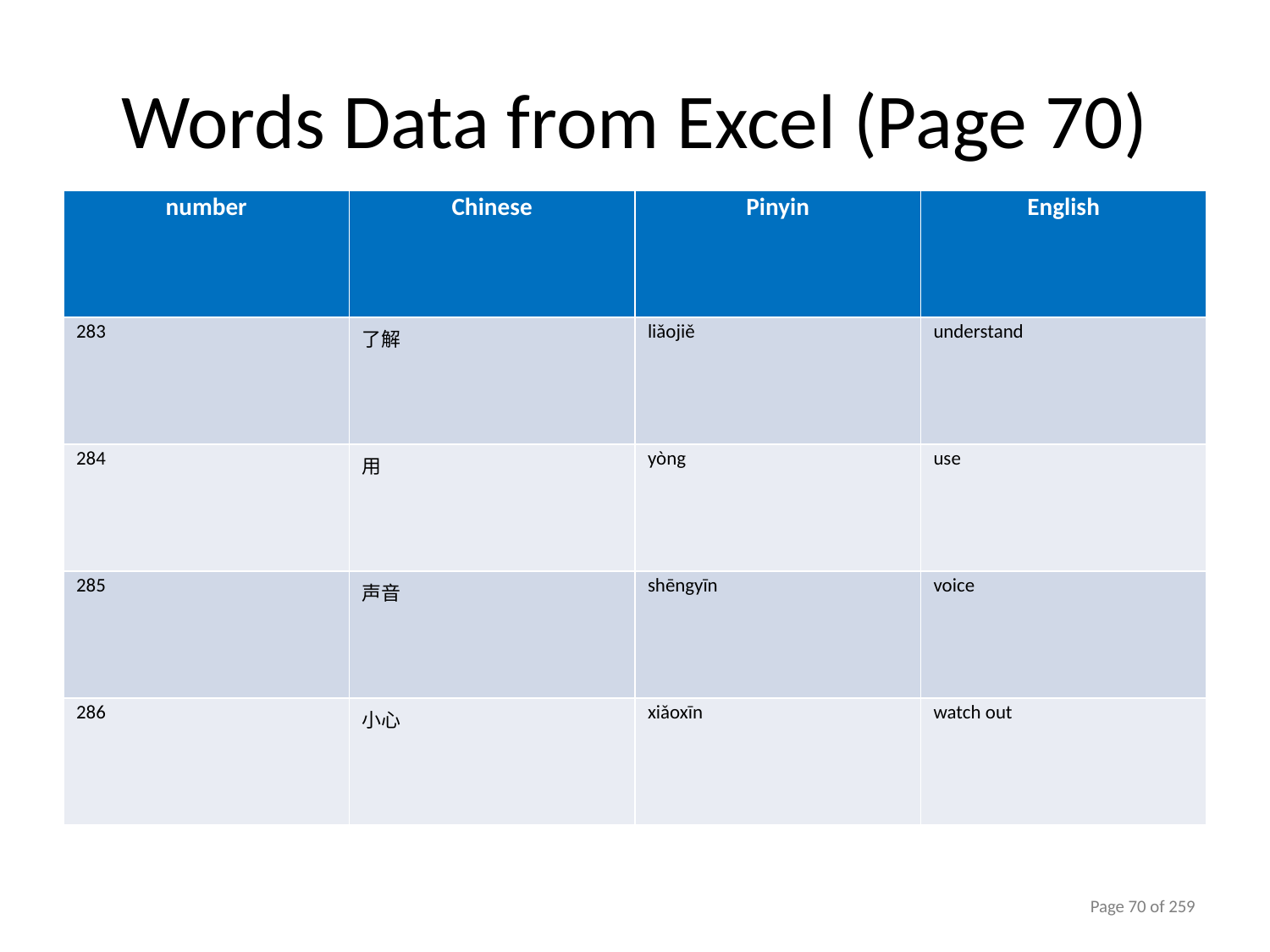

# Words Data from Excel (Page 70)
| number | Chinese | Pinyin | English |
| --- | --- | --- | --- |
| 283 | 了解 | liǎojiě | understand |
| 284 | 用 | yòng | use |
| 285 | 声音 | shēngyīn | voice |
| 286 | 小心 | xiǎoxīn | watch out |

Page 70 of 259